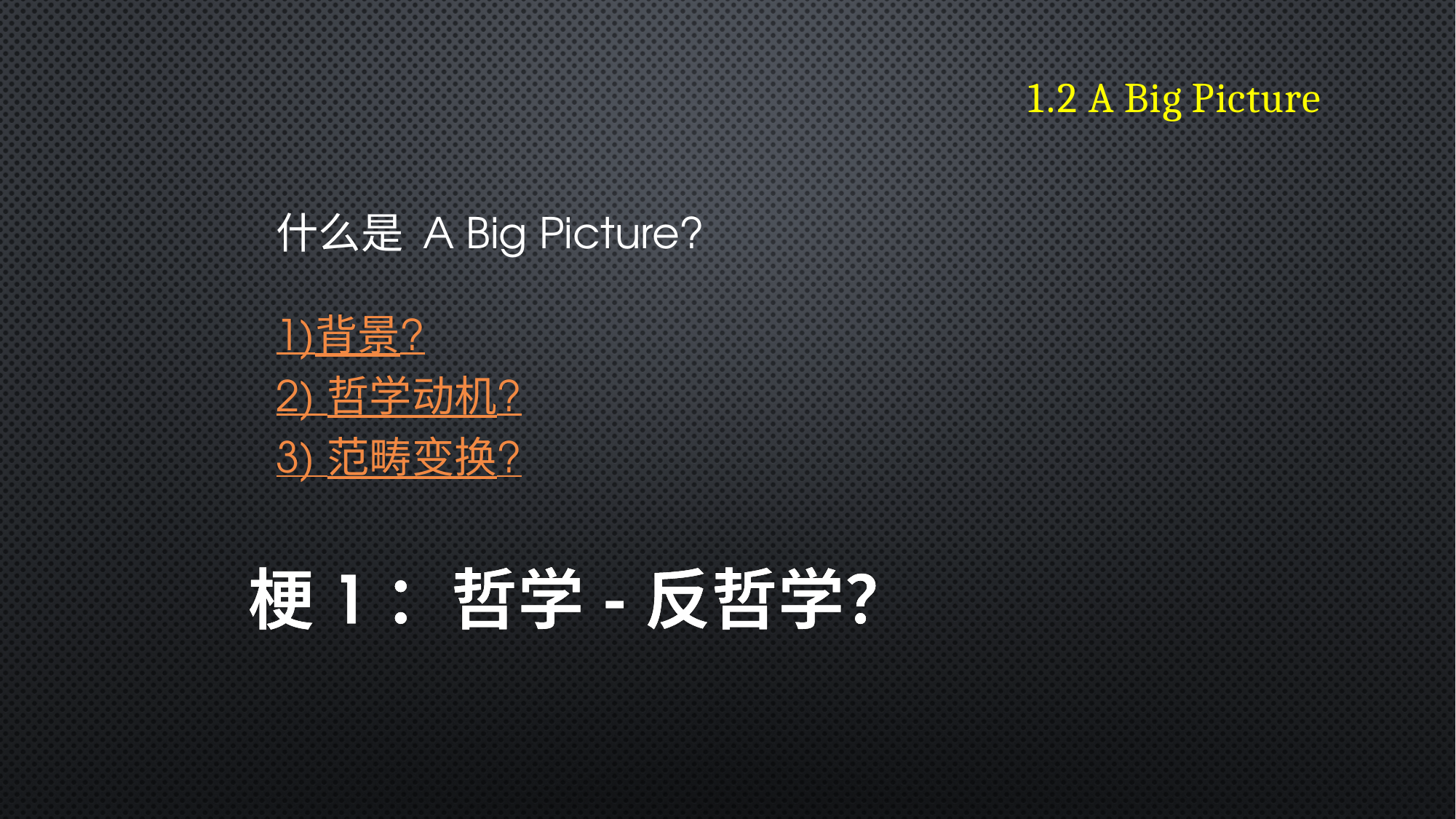

1.2 A Big Picture
什么是 A Big Picture?

1)背景?
2) 哲学动机?
3) 范畴变换?

梗1：哲学-反哲学？